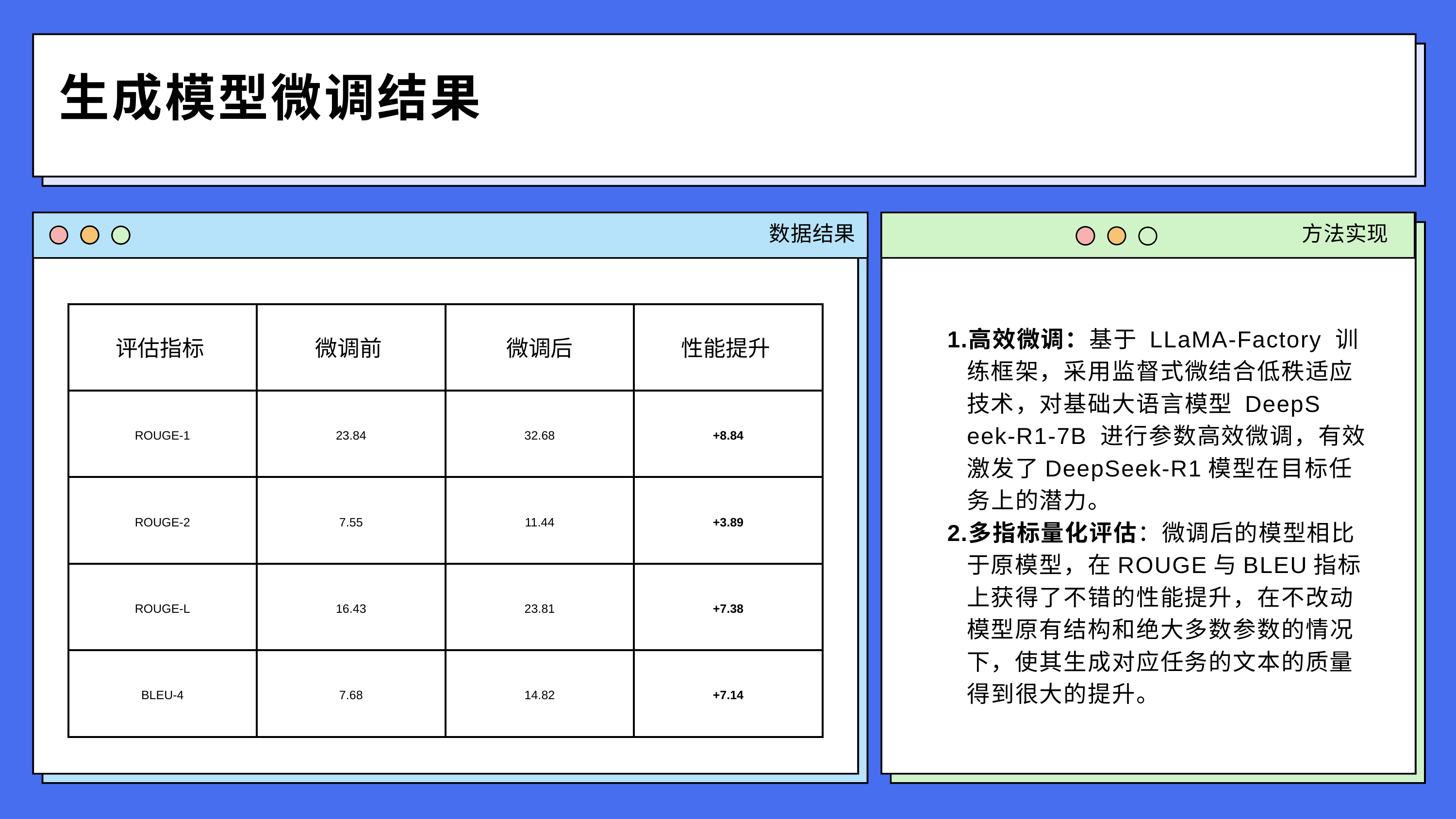

生成模型微调结果

数据结果

方法实现

| 评估指标 | 微调前 | 微调后 | 性能提升 |
| --- | --- | --- | --- |
| ROUGE-1 | 23.84 | 32.68 | +8.84 |
| ROUGE-2 | 7.55 | 11.44 | +3.89 |
| ROUGE-L | 16.43 | 23.81 | +7.38 |
| BLEU-4 | 7.68 | 14.82 | +7.14 |
高效微调：基于 LLaMA-Factory 训练框架，采用监督式微结合低秩适应技术，对基础大语言模型 DeepS eek-R1-7B 进行参数高效微调，有效激发了DeepSeek-R1模型在目标任务上的潜力。
多指标量化评估：微调后的模型相比于原模型，在ROUGE与BLEU指标上获得了不错的性能提升，在不改动模型原有结构和绝大多数参数的情况下，使其生成对应任务的文本的质量得到很大的提升。